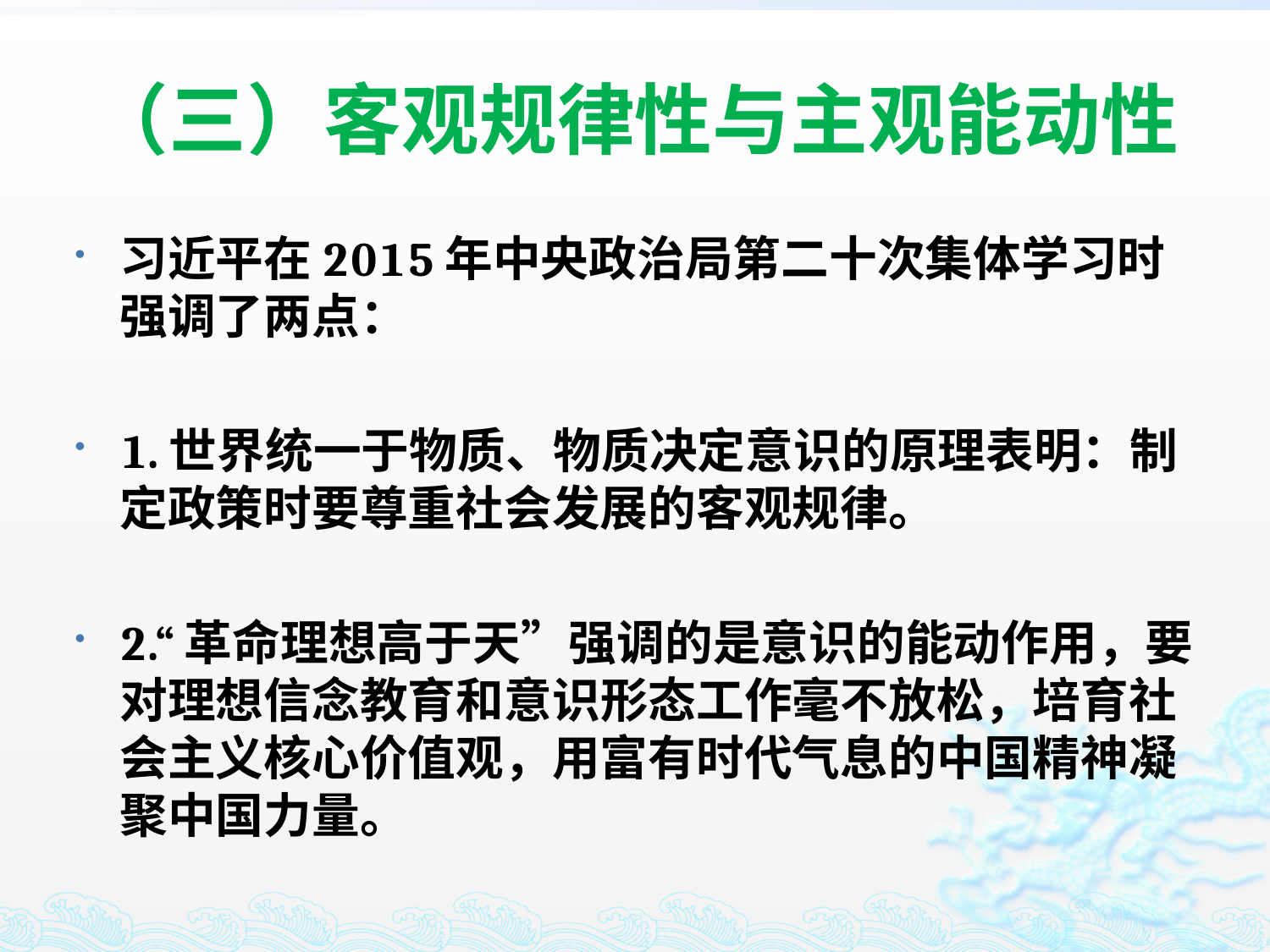

# （三）客观规律性与主观能动性
习近平在2015年中央政治局第二十次集体学习时强调了两点：

1.世界统一于物质、物质决定意识的原理表明：制定政策时要尊重社会发展的客观规律。

2.“革命理想高于天”强调的是意识的能动作用，要对理想信念教育和意识形态工作毫不放松，培育社会主义核心价值观，用富有时代气息的中国精神凝聚中国力量。